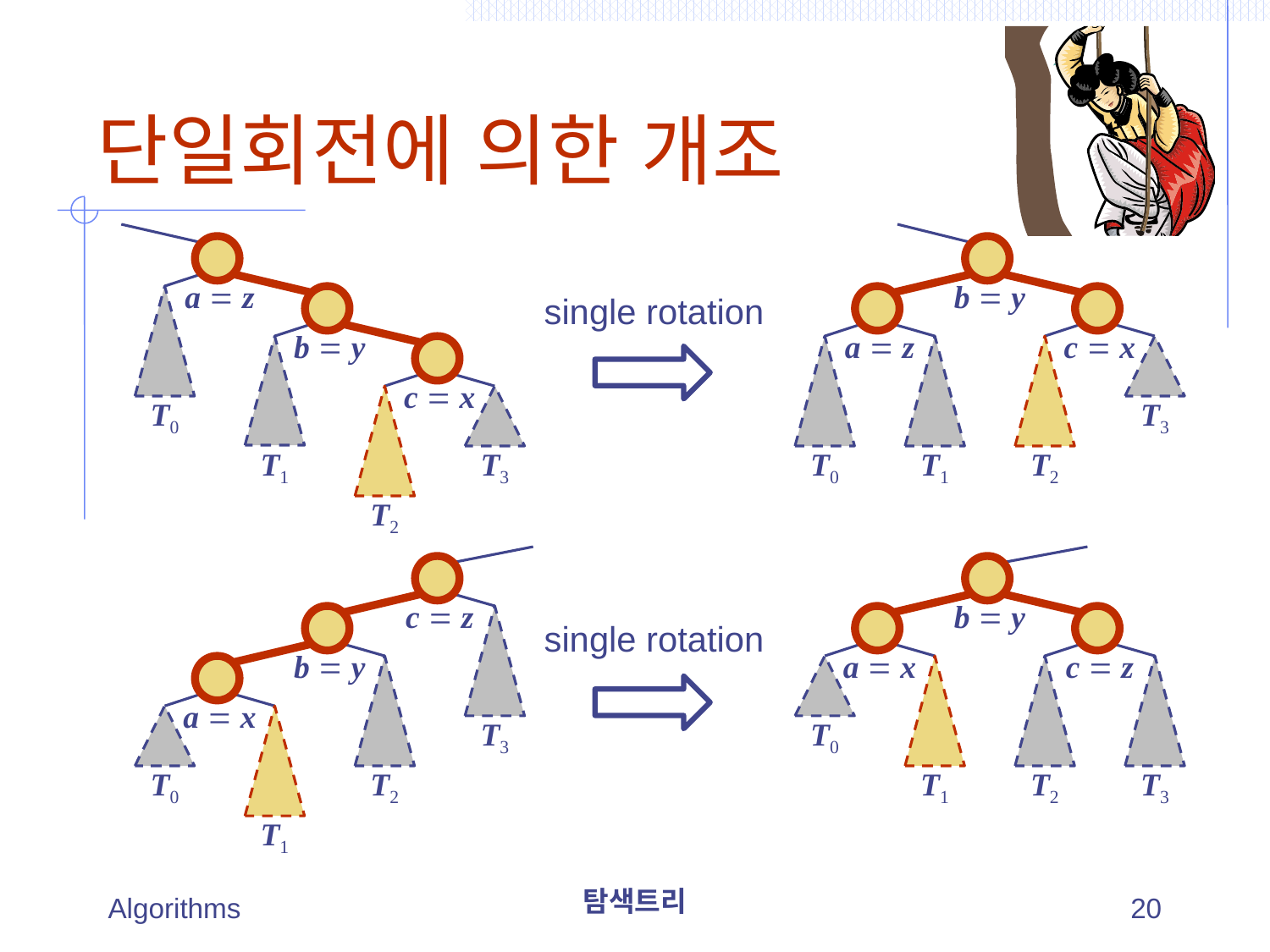

# 단일회전에 의한 개조

a = z
b = y

single rotation

b = y
a = z
c = x

c = x

T0
T3
T1
T3
T0
T1
T2
T2

c = z
b = y

single rotation

b = y
a = x
c = z

a = x

T3
T0
T0
T2
T1
T2
T3
T1
Algorithms
탐색트리
20